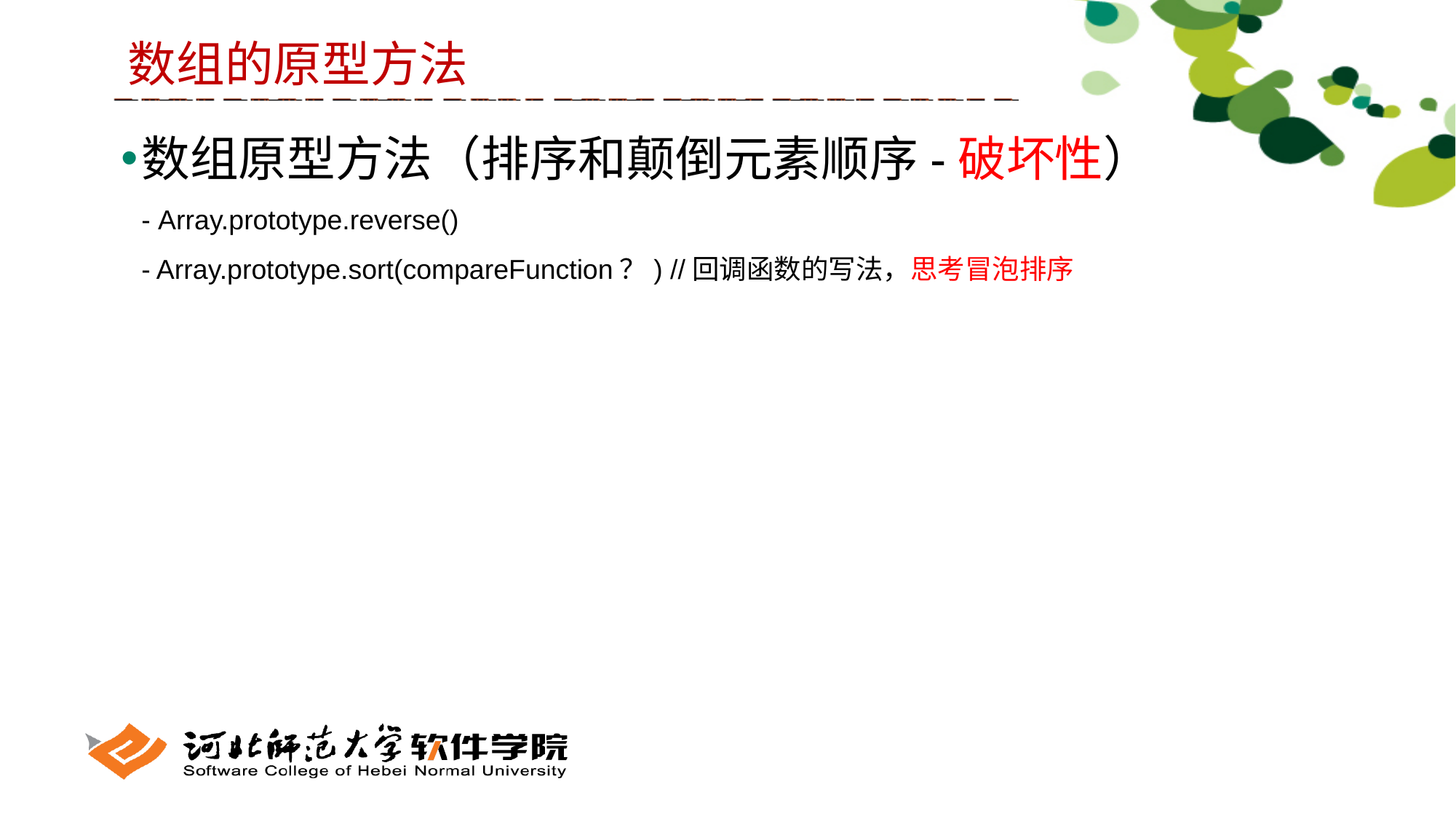

数组的原型方法
数组原型方法（排序和颠倒元素顺序-破坏性）
- Array.prototype.reverse()
- Array.prototype.sort(compareFunction？) //回调函数的写法，思考冒泡排序